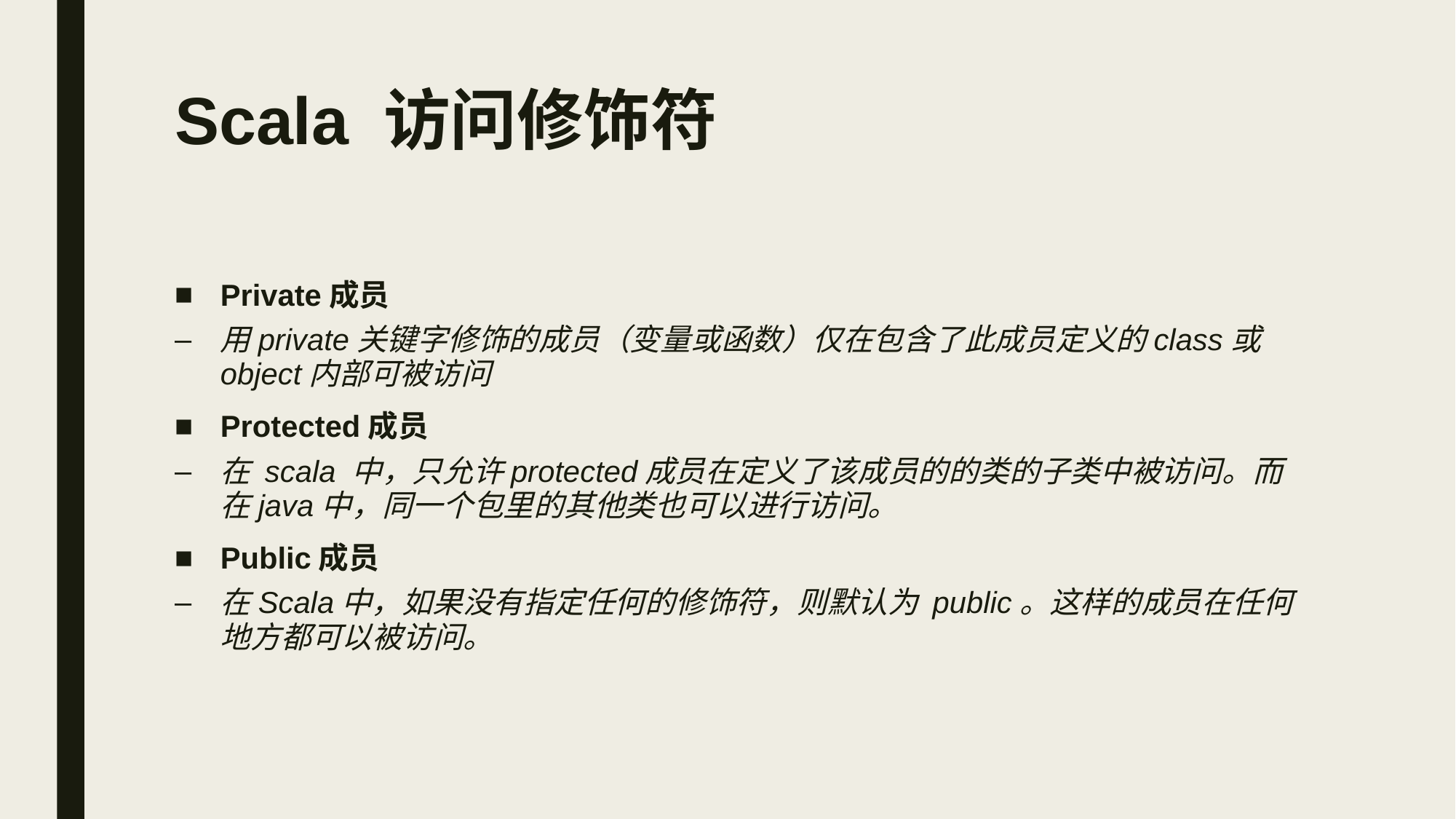

# Scala 访问修饰符
Private成员
用private关键字修饰的成员（变量或函数）仅在包含了此成员定义的class或object内部可被访问
Protected成员
在 scala 中，只允许protected成员在定义了该成员的的类的子类中被访问。而在java中，同一个包里的其他类也可以进行访问。
Public成员
在Scala中，如果没有指定任何的修饰符，则默认为 public。这样的成员在任何地方都可以被访问。